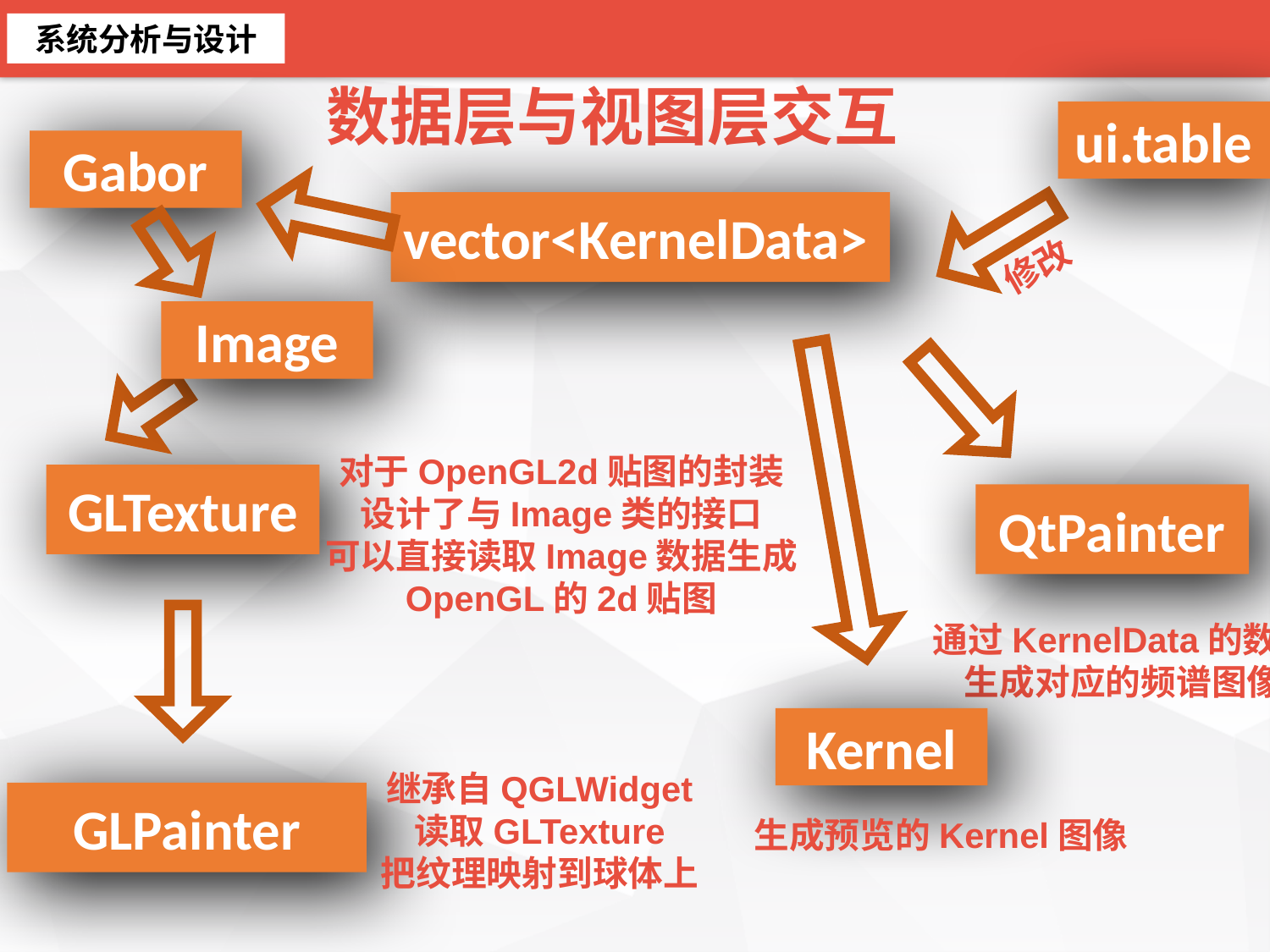

系统分析与设计
数据层与视图层交互
ui.table
Gabor

vector<KernelData>

修改
Image

对于OpenGL2d贴图的封装
设计了与Image类的接口
可以直接读取Image数据生成
OpenGL的2d贴图

GLTexture
QtPainter
通过KernelData的数据
生成对应的频谱图像

Kernel
继承自QGLWidget
读取GLTexture
把纹理映射到球体上
GLPainter
生成预览的Kernel图像